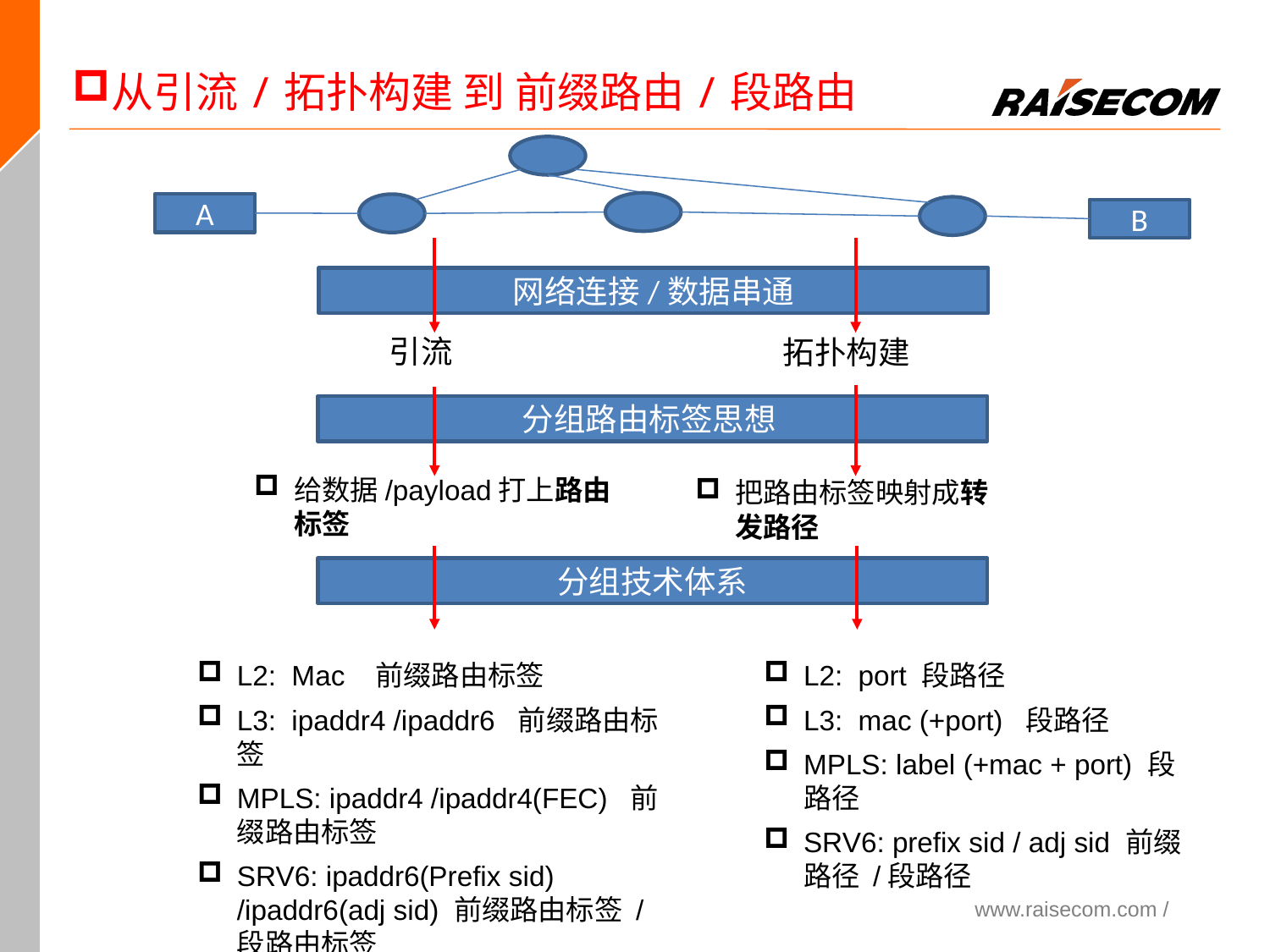

从引流/拓扑构建 到 前缀路由/段路由

A

B
网络连接/数据串通
引流
拓扑构建
分组路由标签思想
给数据/payload打上路由标签
把路由标签映射成转发路径
分组技术体系
L2:  Mac   前缀路由标签
L3:  ipaddr4 /ipaddr6  前缀路由标签
MPLS: ipaddr4 /ipaddr4(FEC)  前缀路由标签
SRV6: ipaddr6(Prefix sid) /ipaddr6(adj sid) 前缀路由标签 / 段路由标签
L2:  port 段路径
L3:  mac (+port)  段路径
MPLS: label (+mac + port) 段路径
SRV6: prefix sid / adj sid 前缀路径 /段路径